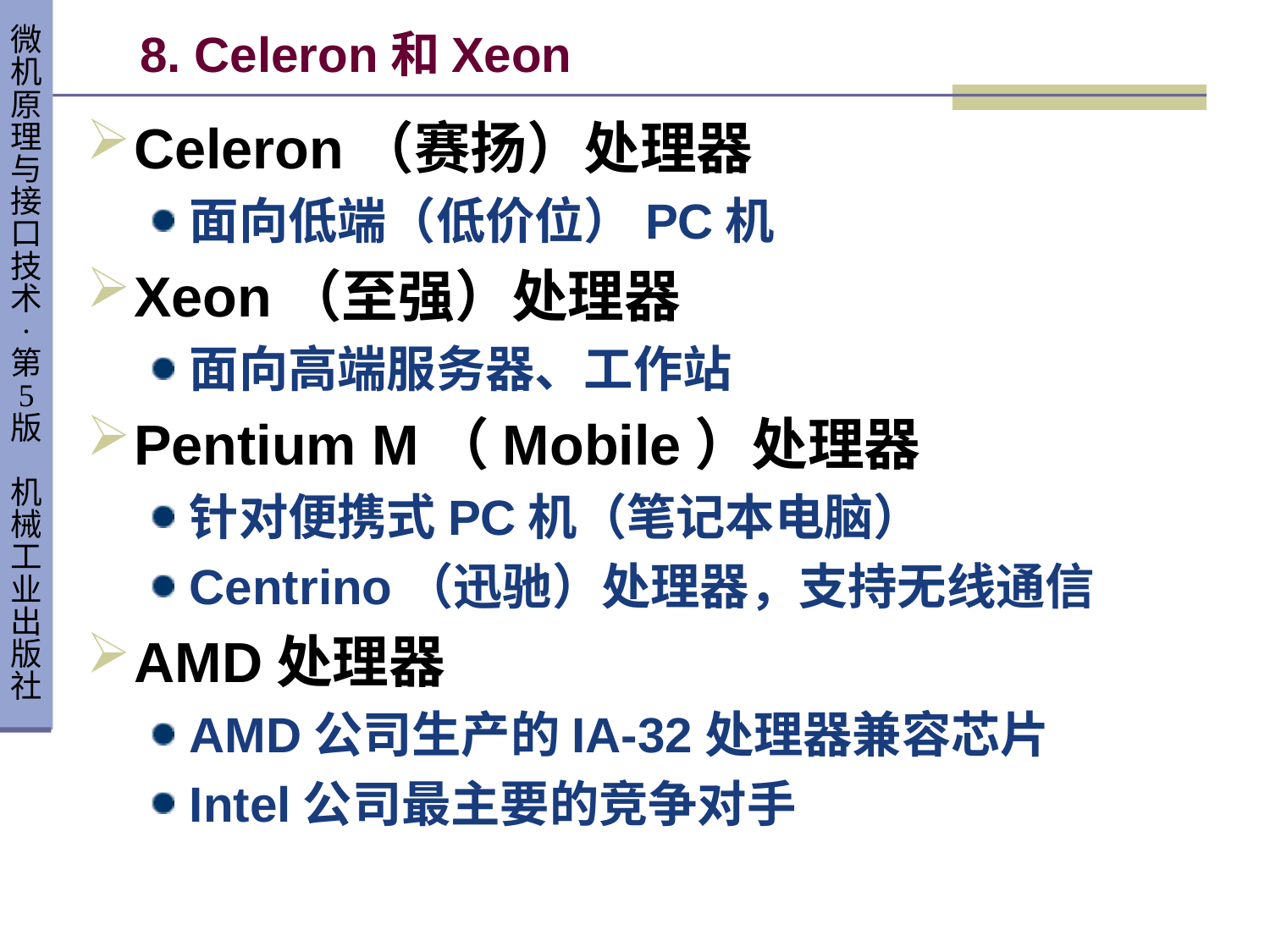

# 8. Celeron和Xeon
Celeron（赛扬）处理器
面向低端（低价位）PC机
Xeon（至强）处理器
面向高端服务器、工作站
Pentium M（Mobile）处理器
针对便携式PC机（笔记本电脑）
Centrino（迅驰）处理器，支持无线通信
AMD处理器
AMD公司生产的IA-32处理器兼容芯片
Intel公司最主要的竞争对手